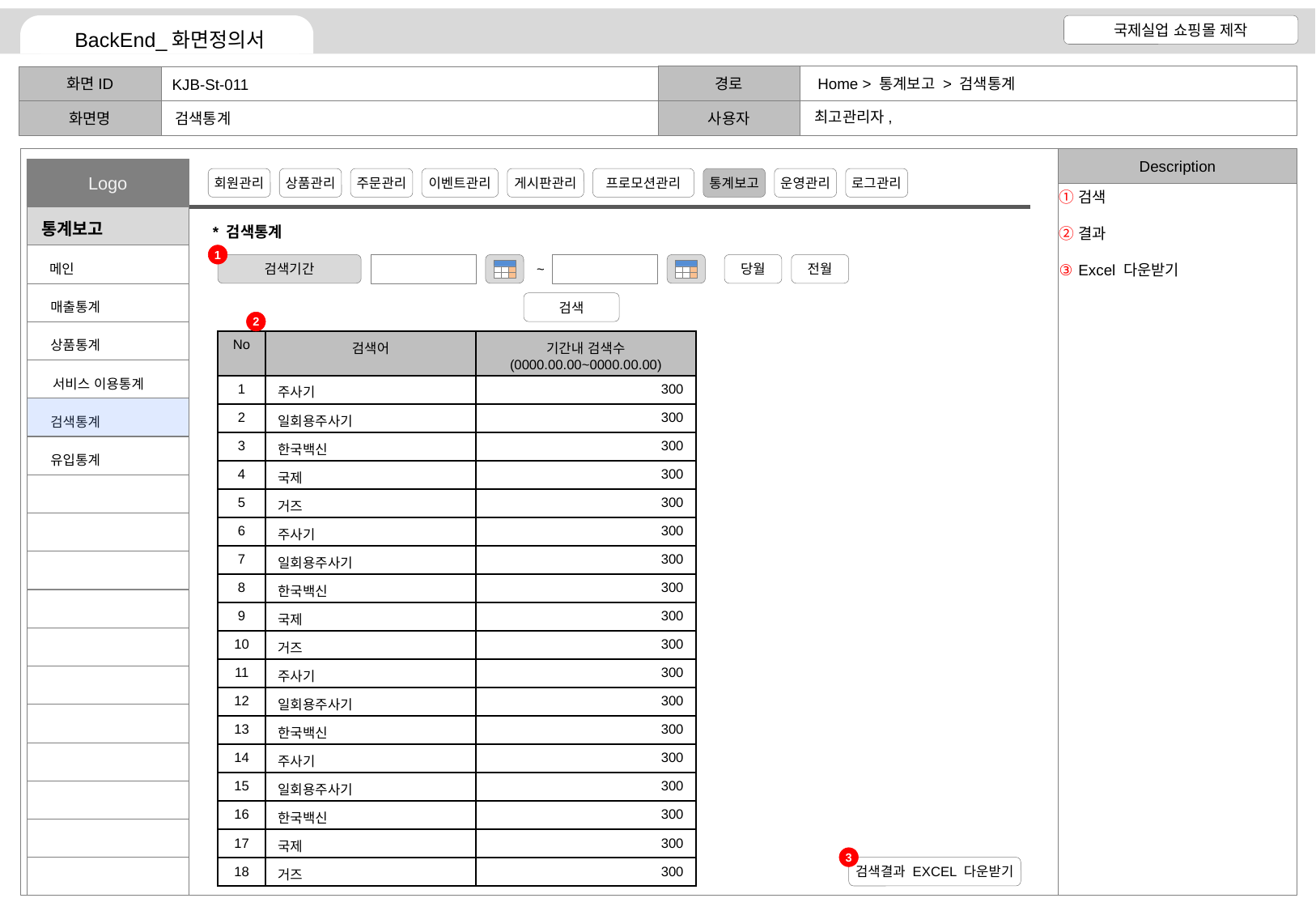

Home > 통계보고 > 검색통계
KJB-St-011
최고관리자,
검색통계
검색

결과

Excel 다운받기
* 검색통계
1
검색기간

~

당월
전월
검색
2
| No | 검색어 | 기간내 검색수 (0000.00.00~0000.00.00) |
| --- | --- | --- |
| 1 | 주사기 | 300 |
| 2 | 일회용주사기 | 300 |
| 3 | 한국백신 | 300 |
| 4 | 국제 | 300 |
| 5 | 거즈 | 300 |
| 6 | 주사기 | 300 |
| 7 | 일회용주사기 | 300 |
| 8 | 한국백신 | 300 |
| 9 | 국제 | 300 |
| 10 | 거즈 | 300 |
| 11 | 주사기 | 300 |
| 12 | 일회용주사기 | 300 |
| 13 | 한국백신 | 300 |
| 14 | 주사기 | 300 |
| 15 | 일회용주사기 | 300 |
| 16 | 한국백신 | 300 |
| 17 | 국제 | 300 |
| 18 | 거즈 | 300 |

3
검색결과 EXCEL 다운받기